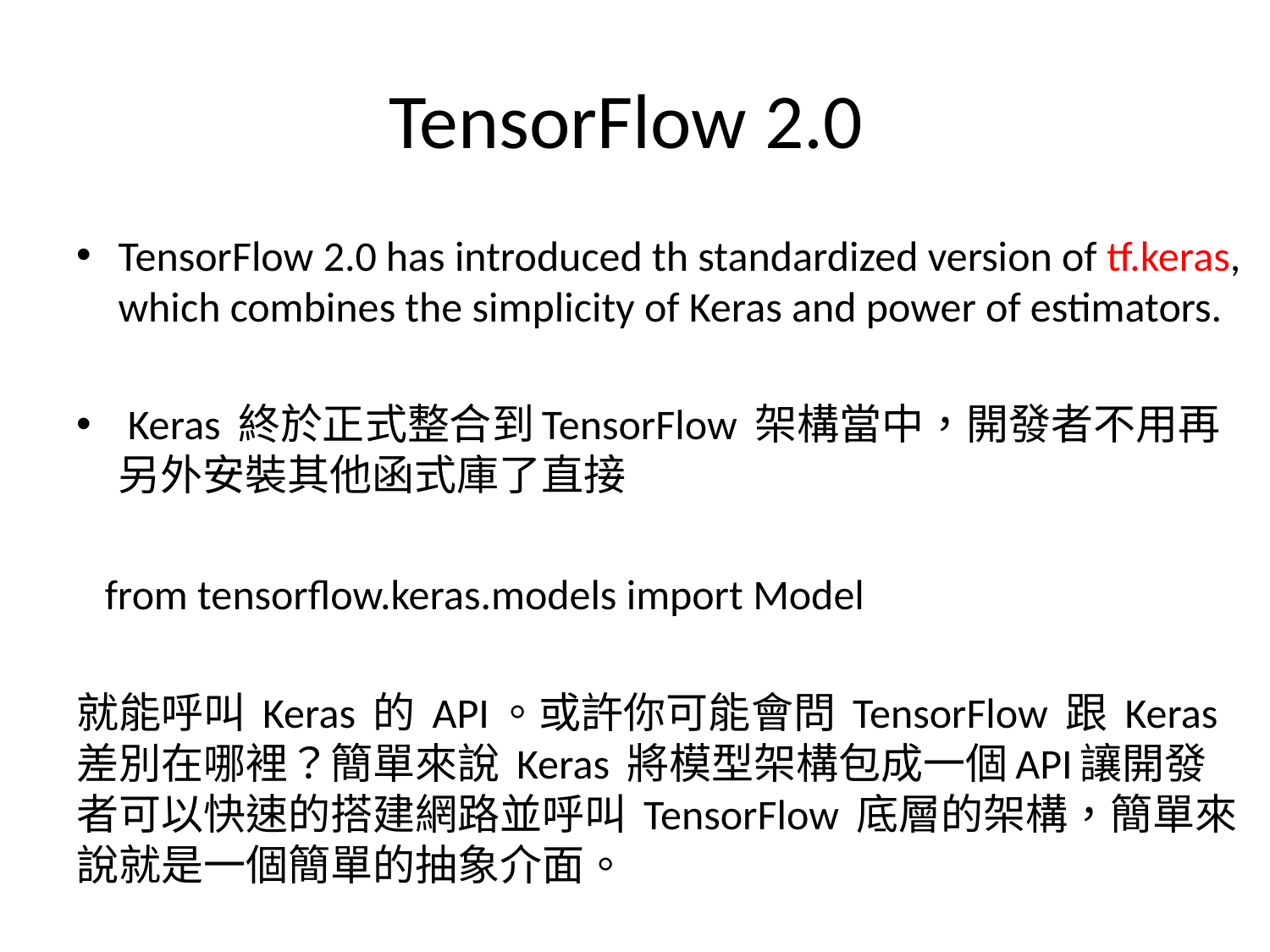

# TensorFlow 2.0
TensorFlow 2.0 has introduced th standardized version of tf.keras, which combines the simplicity of Keras and power of estimators.

 Keras 終於正式整合到TensorFlow 架構當中，開發者不用再另外安裝其他函式庫了直接

   from tensorflow.keras.models import Model

就能呼叫 Keras 的 API。或許你可能會問 TensorFlow 跟 Keras 差別在哪裡？簡單來說 Keras 將模型架構包成一個API讓開發者可以快速的搭建網路並呼叫 TensorFlow 底層的架構，簡單來說就是一個簡單的抽象介面。